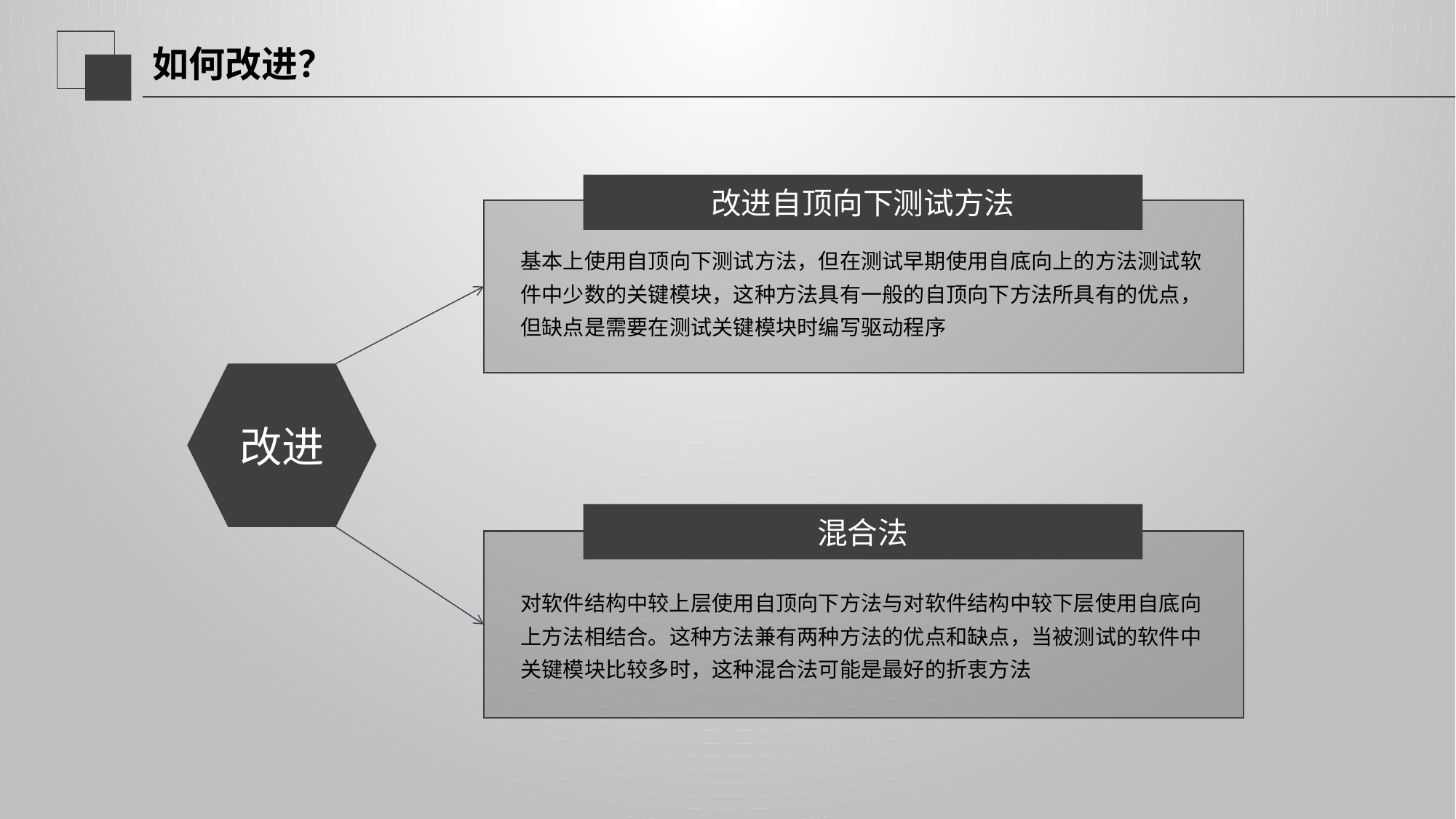

延迟符
# 如何改进？
改进自顶向下测试方法

基本上使用自顶向下测试方法，但在测试早期使用自底向上的方法测试软件中少数的关键模块，这种方法具有一般的自顶向下方法所具有的优点，但缺点是需要在测试关键模块时编写驱动程序
改进
混合法

对软件结构中较上层使用自顶向下方法与对软件结构中较下层使用自底向上方法相结合。这种方法兼有两种方法的优点和缺点，当被测试的软件中关键模块比较多时，这种混合法可能是最好的折衷方法